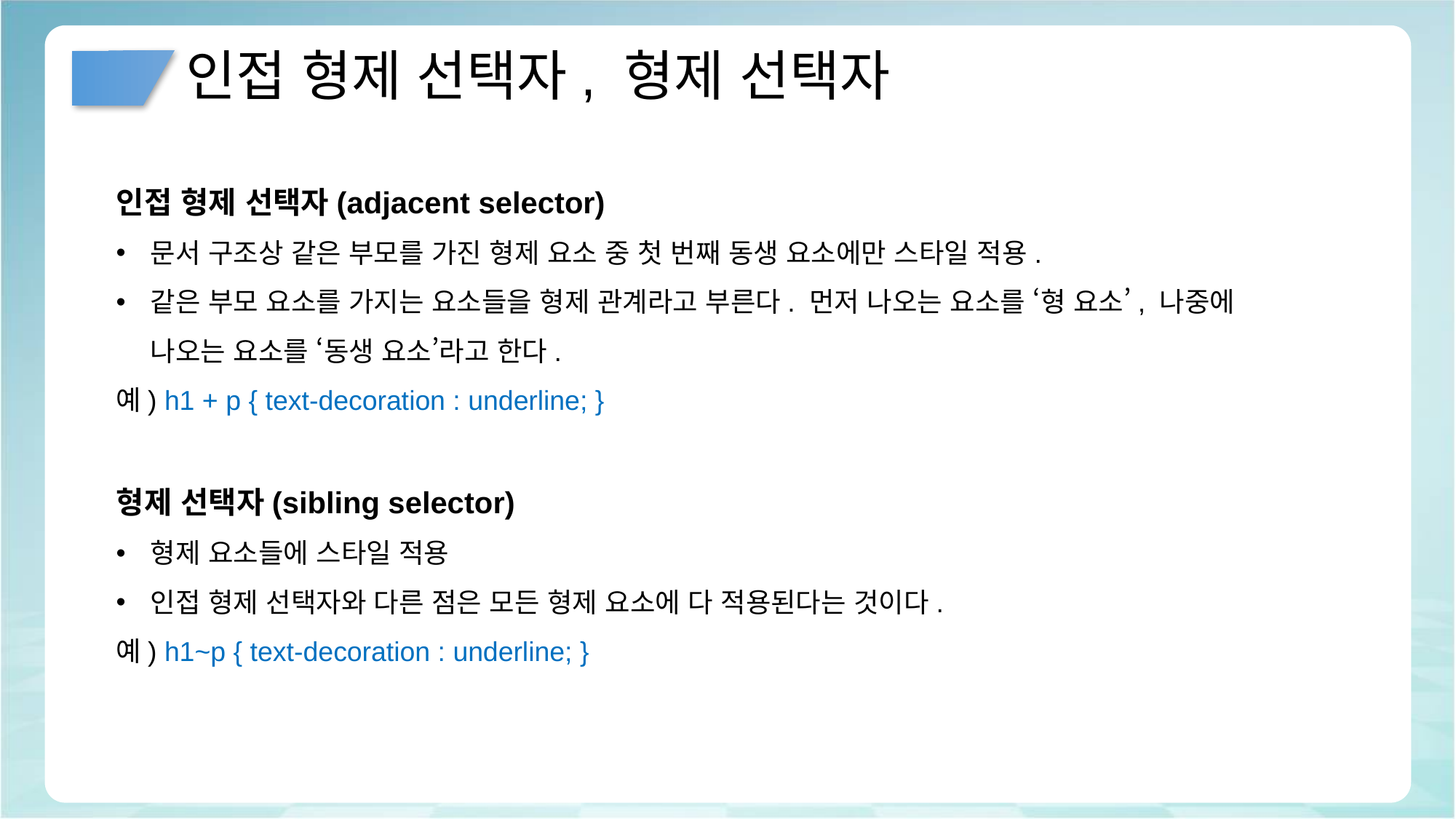

# 인접 형제 선택자, 형제 선택자
인접 형제 선택자(adjacent selector)
문서 구조상 같은 부모를 가진 형제 요소 중 첫 번째 동생 요소에만 스타일 적용.
같은 부모 요소를 가지는 요소들을 형제 관계라고 부른다. 먼저 나오는 요소를 ‘형 요소’, 나중에 나오는 요소를 ‘동생 요소’라고 한다.
예) h1 + p { text-decoration : underline; }

형제 선택자(sibling selector)
형제 요소들에 스타일 적용
인접 형제 선택자와 다른 점은 모든 형제 요소에 다 적용된다는 것이다.
예) h1~p { text-decoration : underline; }